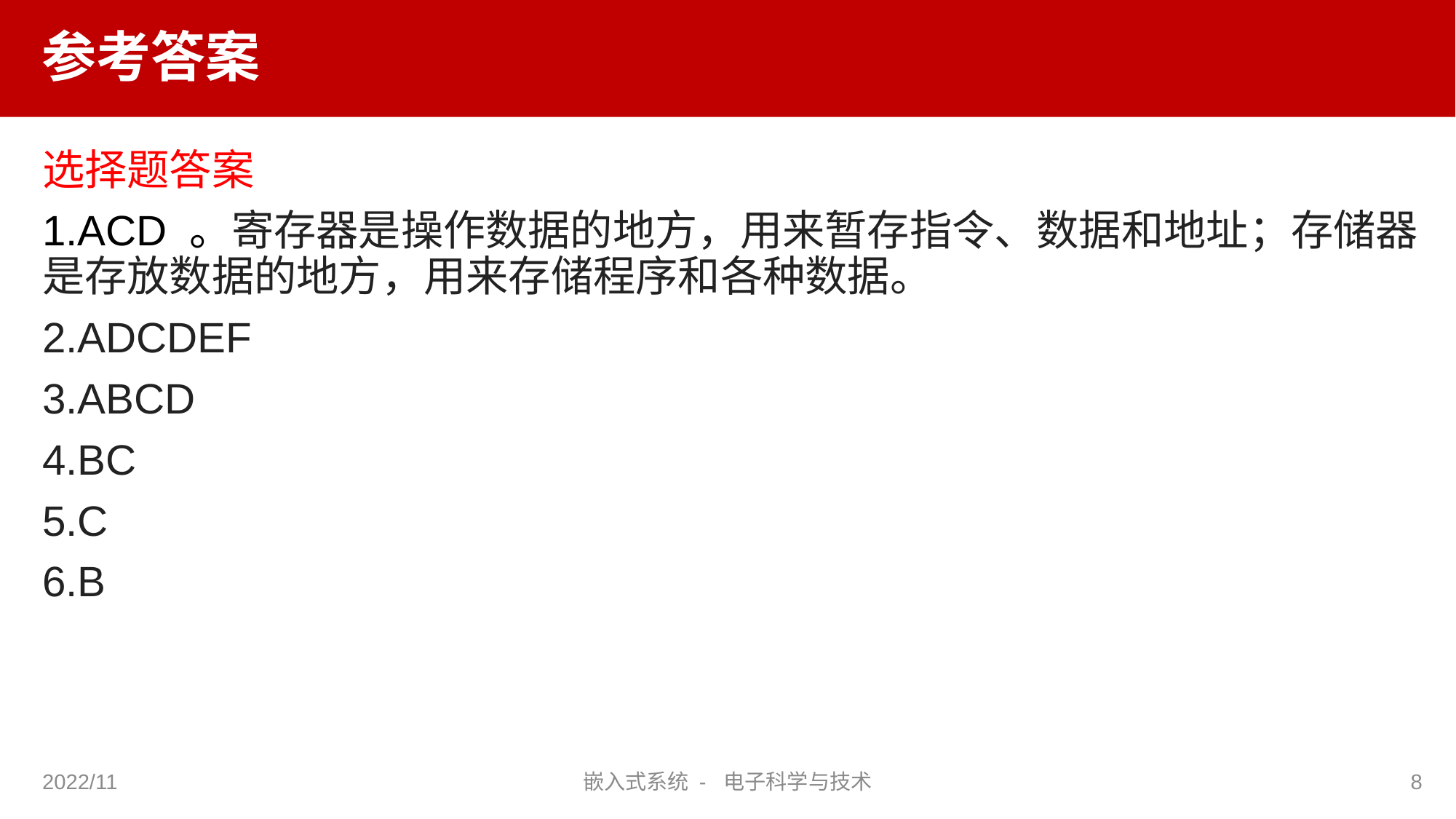

# 参考答案
选择题答案
1.ACD 。寄存器是操作数据的地方，用来暂存指令、数据和地址；存储器是存放数据的地方，用来存储程序和各种数据。
2.ADCDEF
3.ABCD
4.BC
5.C
6.B
2022/11
嵌入式系统 -  电子科学与技术
8